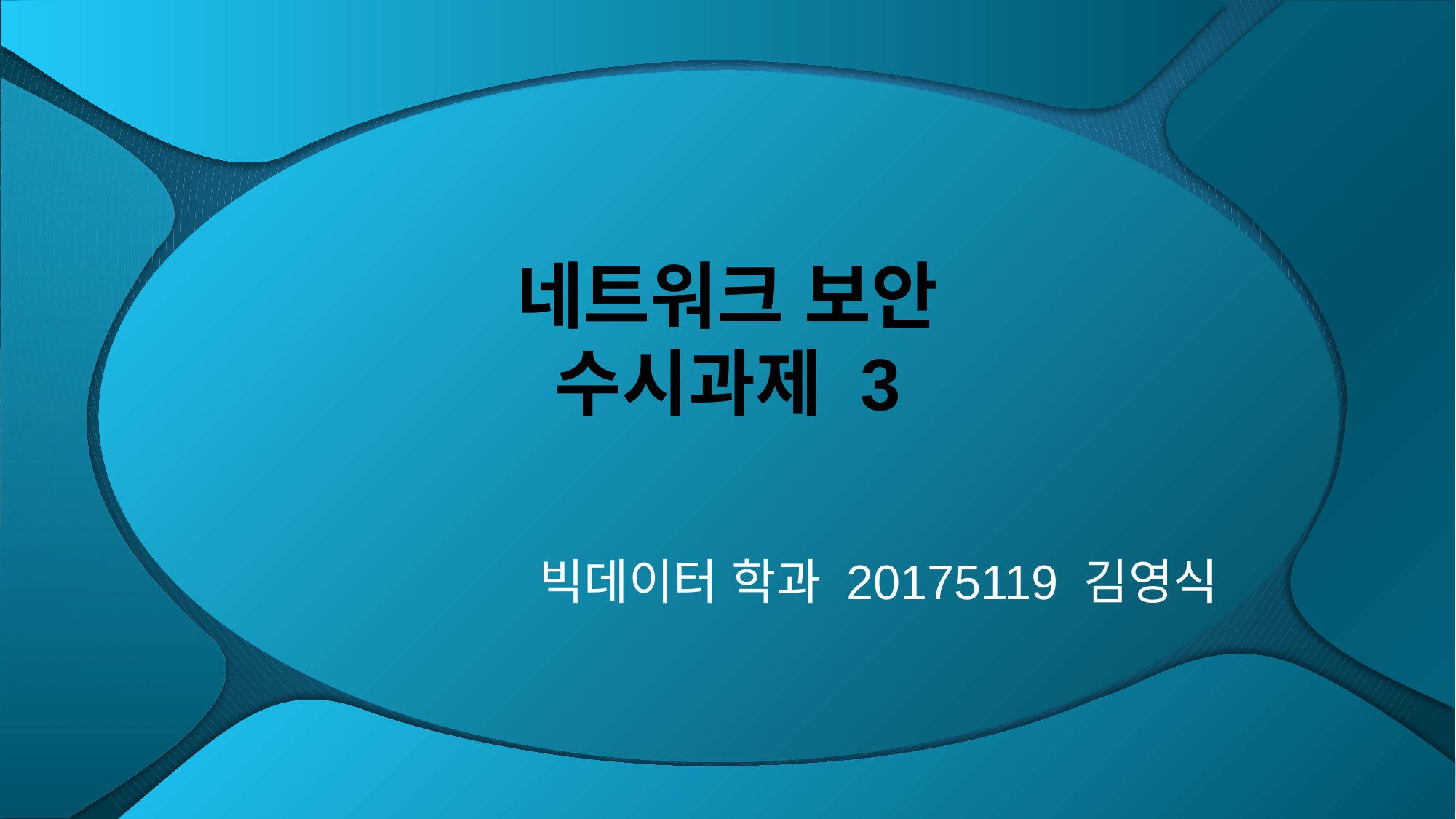

# 네트워크 보안 수시과제 3
빅데이터 학과 20175119 김영식